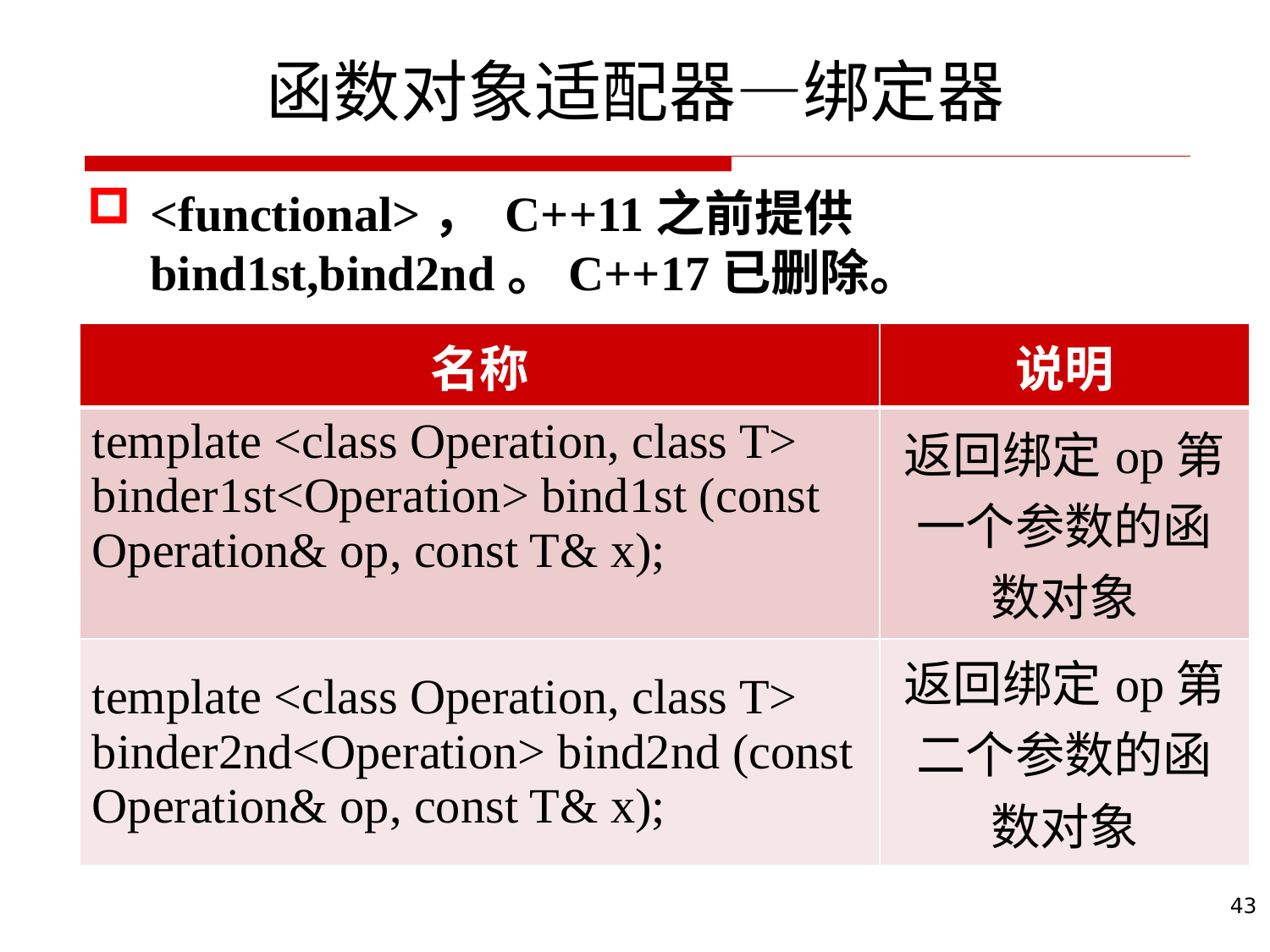

# 函数对象适配器—绑定器
<functional>， C++11之前提供bind1st,bind2nd。C++17已删除。
| 名称 | 说明 |
| --- | --- |
| template <class Operation, class T> binder1st<Operation> bind1st (const Operation& op, const T& x); | 返回绑定op第一个参数的函数对象 |
| template <class Operation, class T> binder2nd<Operation> bind2nd (const Operation& op, const T& x); | 返回绑定op第二个参数的函数对象 |
43